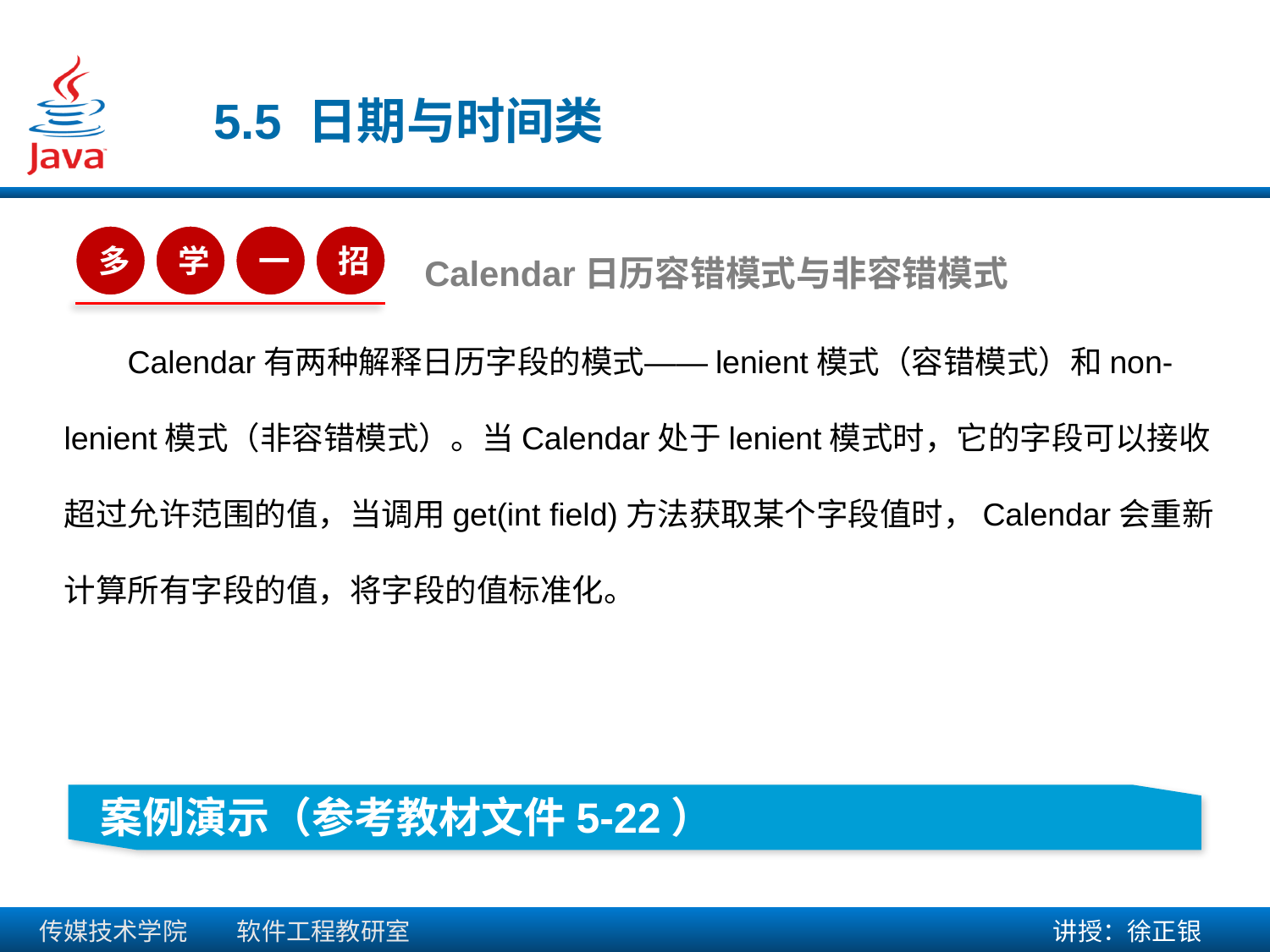

5.5 日期与时间类
多
学
一
招
Calendar日历容错模式与非容错模式
Calendar有两种解释日历字段的模式——lenient模式（容错模式）和non-lenient模式（非容错模式）。当Calendar处于lenient模式时，它的字段可以接收超过允许范围的值，当调用get(int field)方法获取某个字段值时，Calendar会重新计算所有字段的值，将字段的值标准化。
 案例演示（参考教材文件5-22）